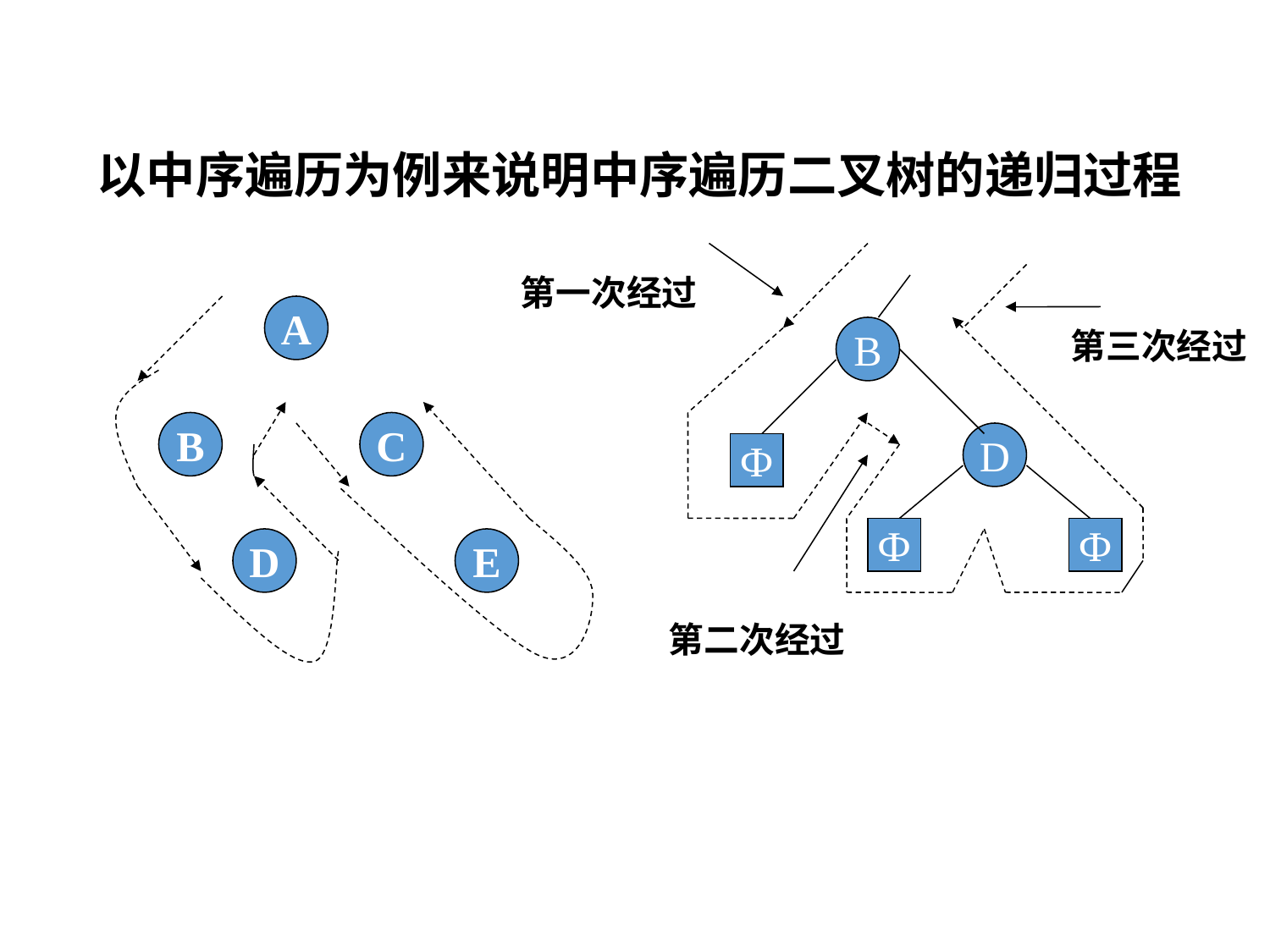

以中序遍历为例来说明中序遍历二叉树的递归过程

B

D
Ф

Ф
Ф

第一次经过

A
第三次经过

B
C

D
E

第二次经过
第二次经过